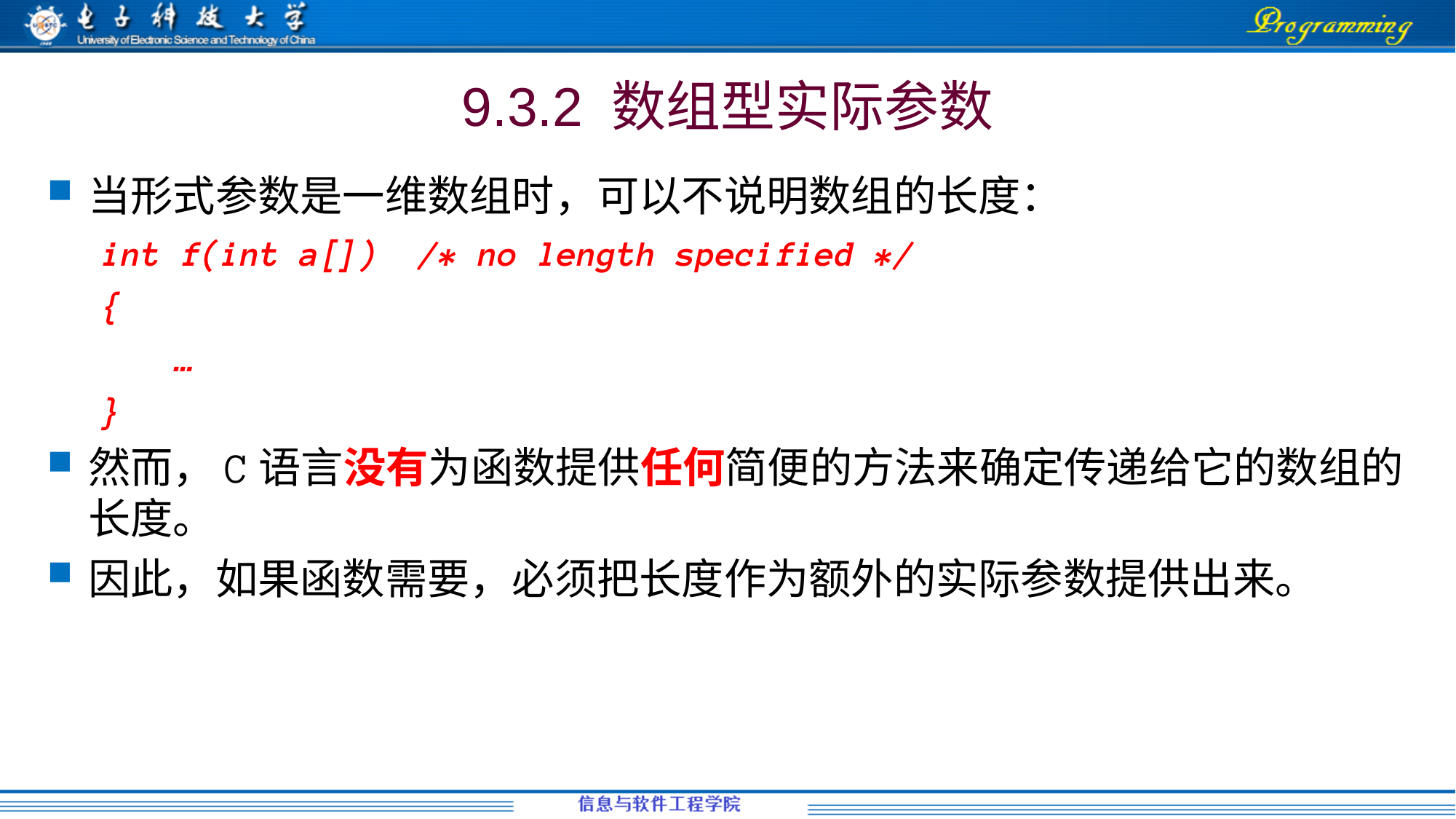

# 9.3.2 数组型实际参数
当形式参数是一维数组时，可以不说明数组的长度：
int f(int a[])  /* no length specified */
{
	  …
}
然而，C语言没有为函数提供任何简便的方法来确定传递给它的数组的长度。
因此，如果函数需要，必须把长度作为额外的实际参数提供出来。